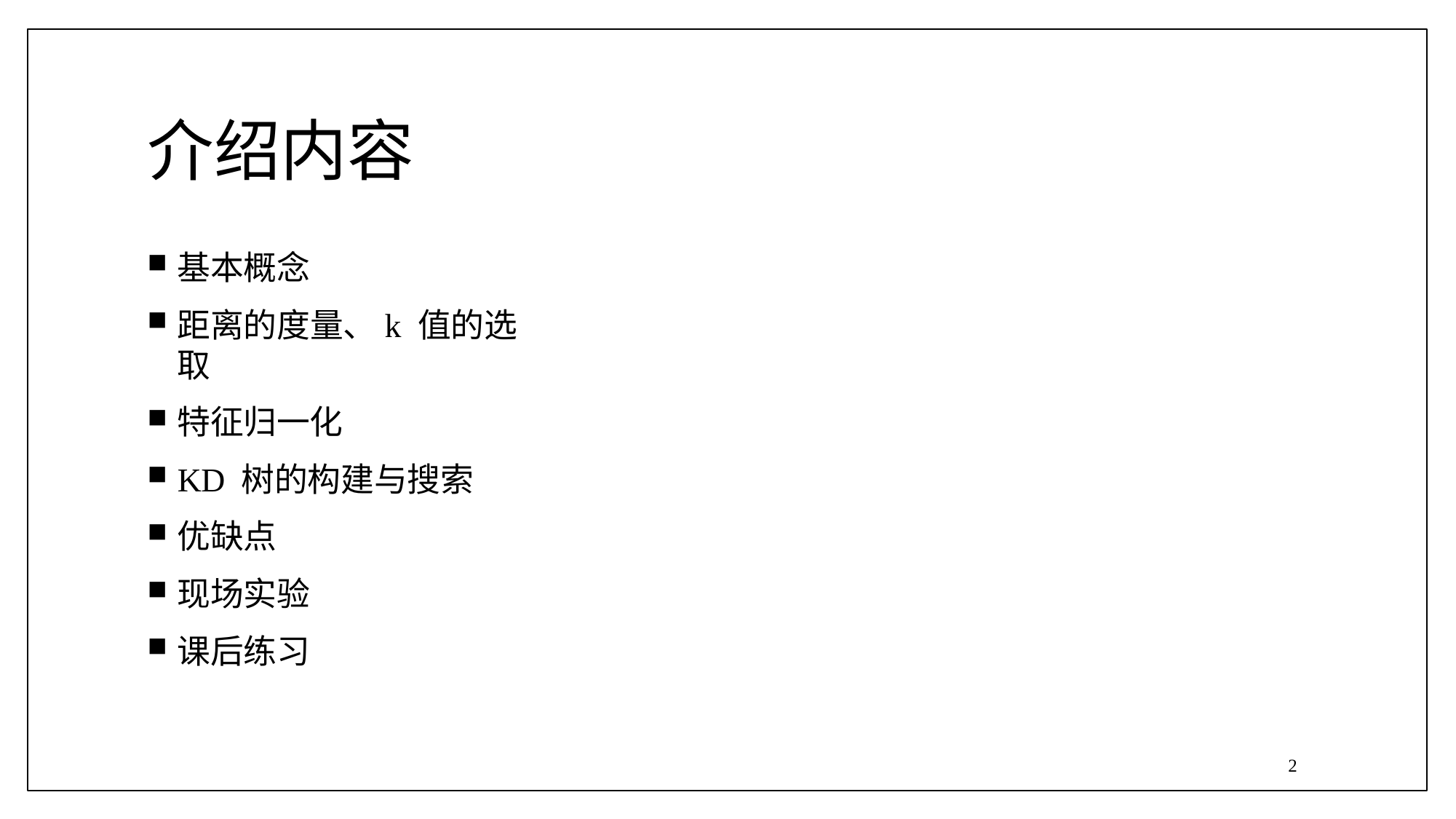

# 介绍内容
基本概念
距离的度量、k 值的选取
特征归一化
KD 树的构建与搜索
优缺点
现场实验
课后练习
2